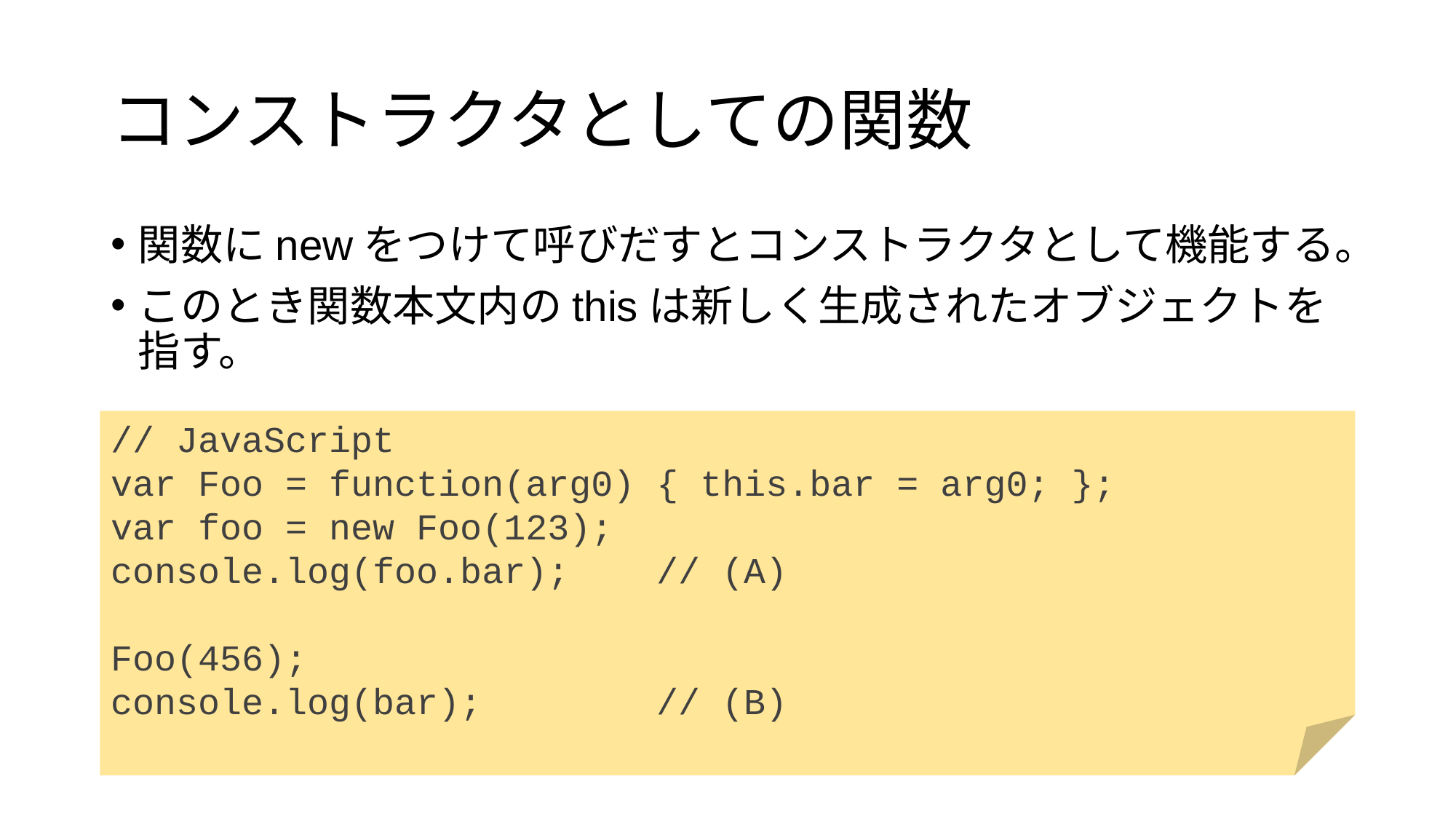

# コンストラクタとしての関数
関数にnewをつけて呼びだすとコンストラクタとして機能する。
このとき関数本文内のthisは新しく生成されたオブジェクトを指す。
// JavaScript
var Foo = function(arg0) { this.bar = arg0; };
var foo = new Foo(123);
console.log(foo.bar);	// (A)

Foo(456);
console.log(bar);		// (B)